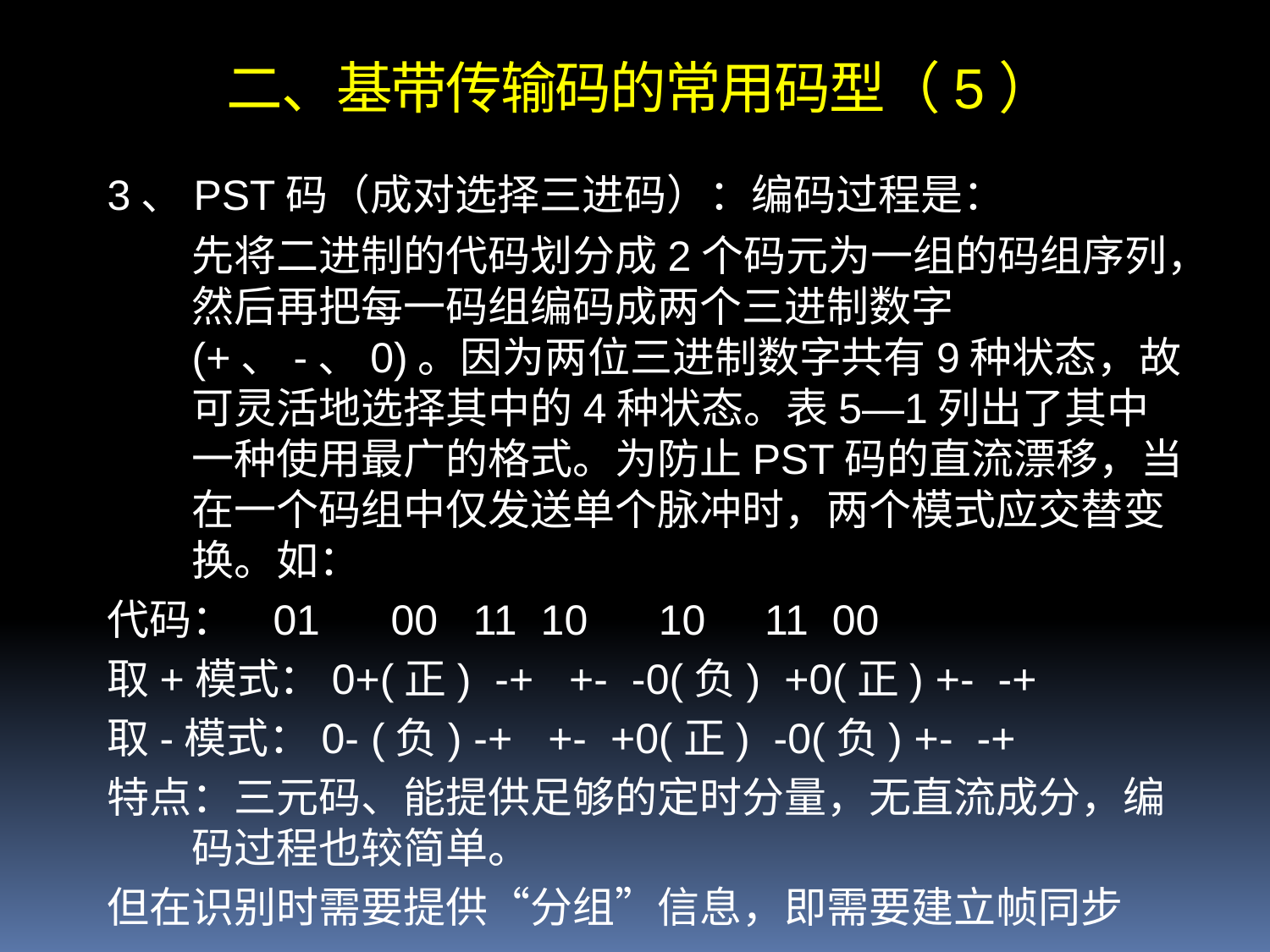

二、基带传输码的常用码型（5）
3、PST码（成对选择三进码）：编码过程是：
	先将二进制的代码划分成2个码元为一组的码组序列，然后再把每一码组编码成两个三进制数字(+、-、0)。因为两位三进制数字共有9种状态，故可灵活地选择其中的4种状态。表5—1列出了其中一种使用最广的格式。为防止PST码的直流漂移，当在一个码组中仅发送单个脉冲时，两个模式应交替变换。如：
代码：   01      00   11  10      10     11  00
取+模式：0+(正)  -+   +-  -0(负)  +0(正) +-  -+
取-模式：0- (负) -+   +-  +0(正)  -0(负) +-  -+
特点：三元码、能提供足够的定时分量，无直流成分，编码过程也较简单。
但在识别时需要提供“分组”信息，即需要建立帧同步